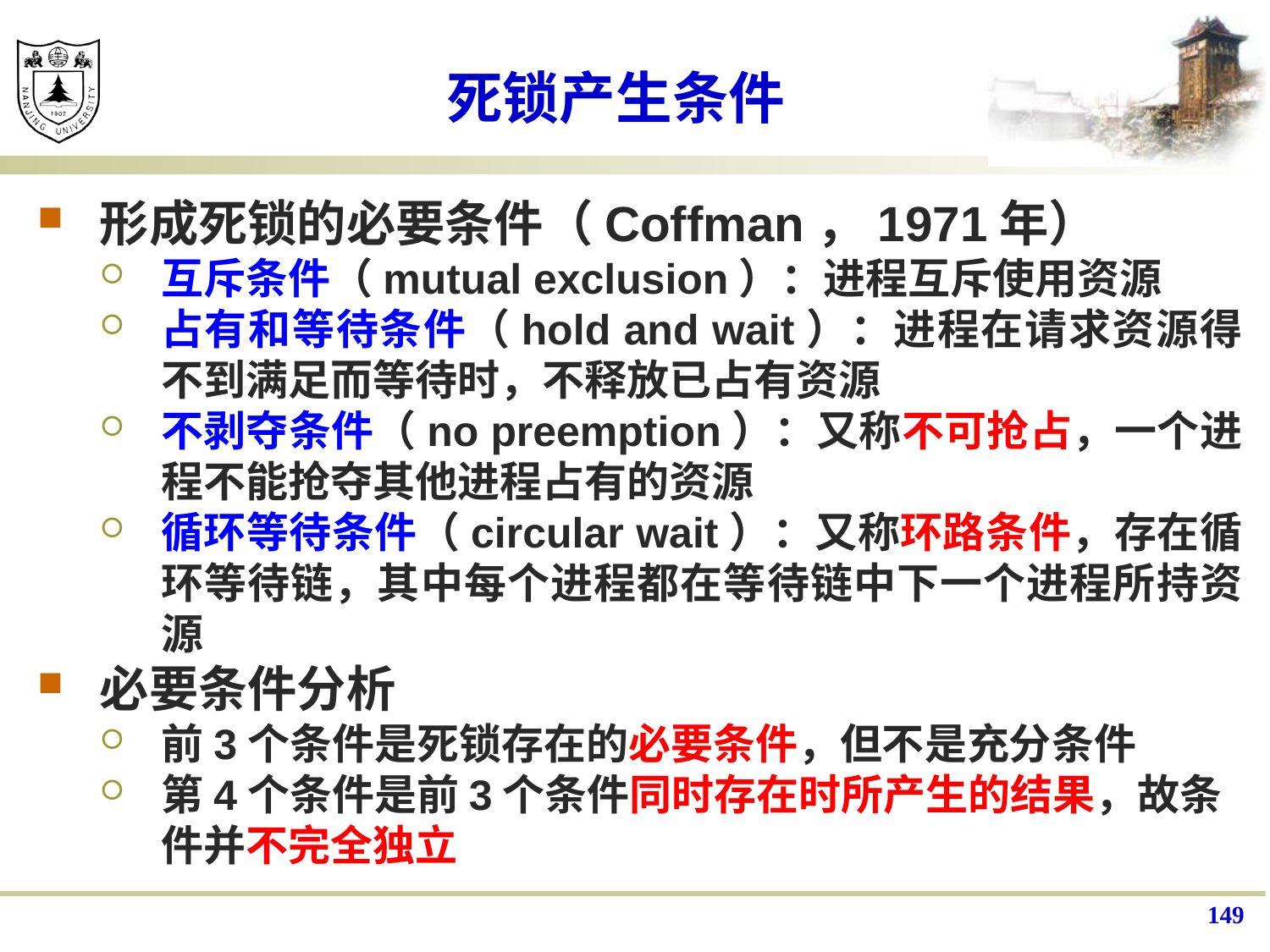

# 死锁产生条件
形成死锁的必要条件（Coffman，1971年）
互斥条件（mutual exclusion）：进程互斥使用资源
占有和等待条件（hold and wait）：进程在请求资源得不到满足而等待时，不释放已占有资源
不剥夺条件（no preemption）：又称不可抢占，一个进程不能抢夺其他进程占有的资源
循环等待条件（circular wait）：又称环路条件，存在循环等待链，其中每个进程都在等待链中下一个进程所持资源
必要条件分析
前3个条件是死锁存在的必要条件，但不是充分条件
第4个条件是前3个条件同时存在时所产生的结果，故条件并不完全独立

149